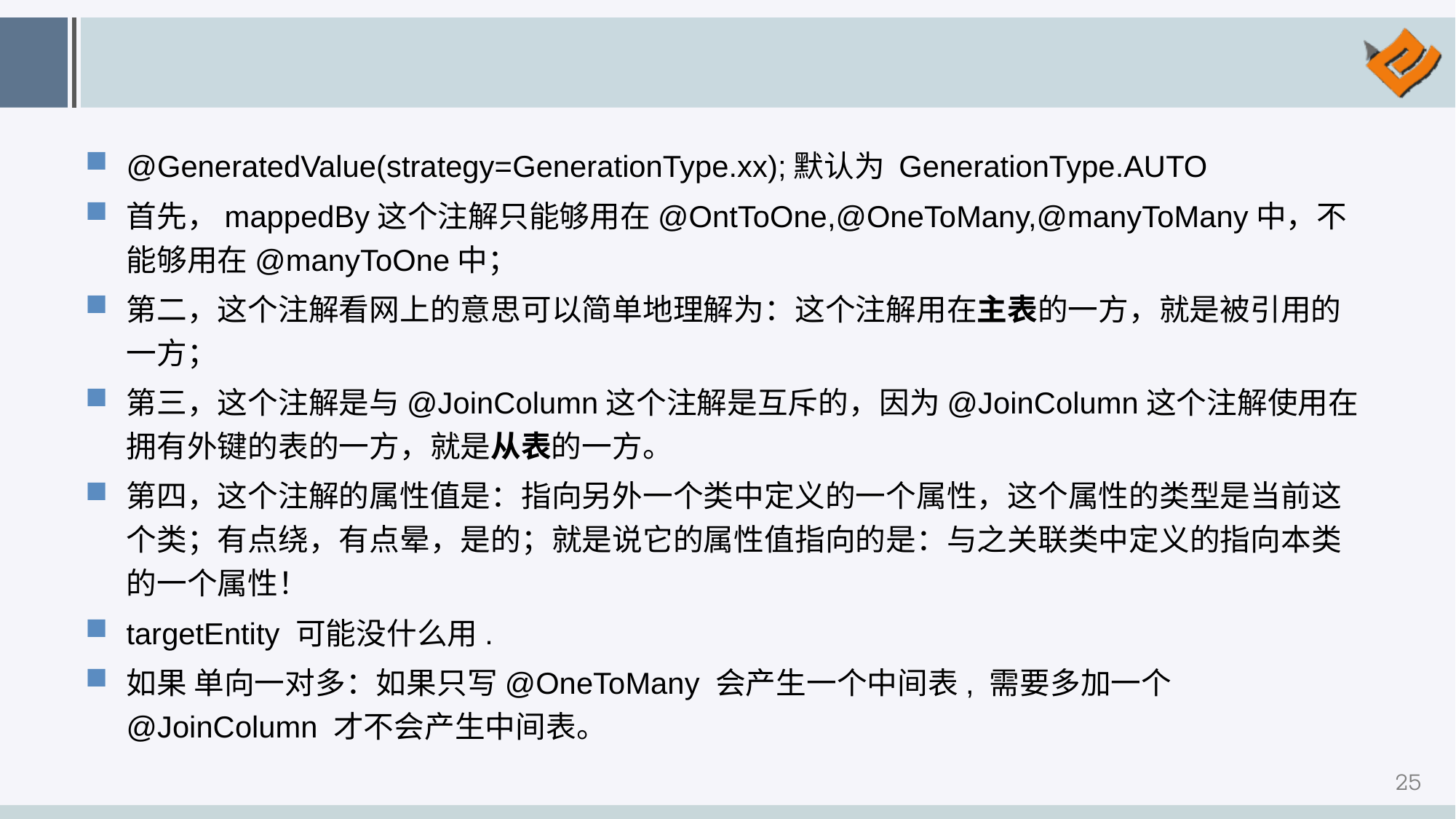

#
@GeneratedValue(strategy=GenerationType.xx);默认为 GenerationType.AUTO
首先，mappedBy这个注解只能够用在@OntToOne,@OneToMany,@manyToMany中，不能够用在@manyToOne中；
第二，这个注解看网上的意思可以简单地理解为：这个注解用在主表的一方，就是被引用的一方；
第三，这个注解是与@JoinColumn这个注解是互斥的，因为@JoinColumn这个注解使用在拥有外键的表的一方，就是从表的一方。
第四，这个注解的属性值是：指向另外一个类中定义的一个属性，这个属性的类型是当前这个类；有点绕，有点晕，是的；就是说它的属性值指向的是：与之关联类中定义的指向本类的一个属性！
targetEntity 可能没什么用.
如果 单向一对多：如果只写@OneToMany 会产生一个中间表, 需要多加一个@JoinColumn 才不会产生中间表。